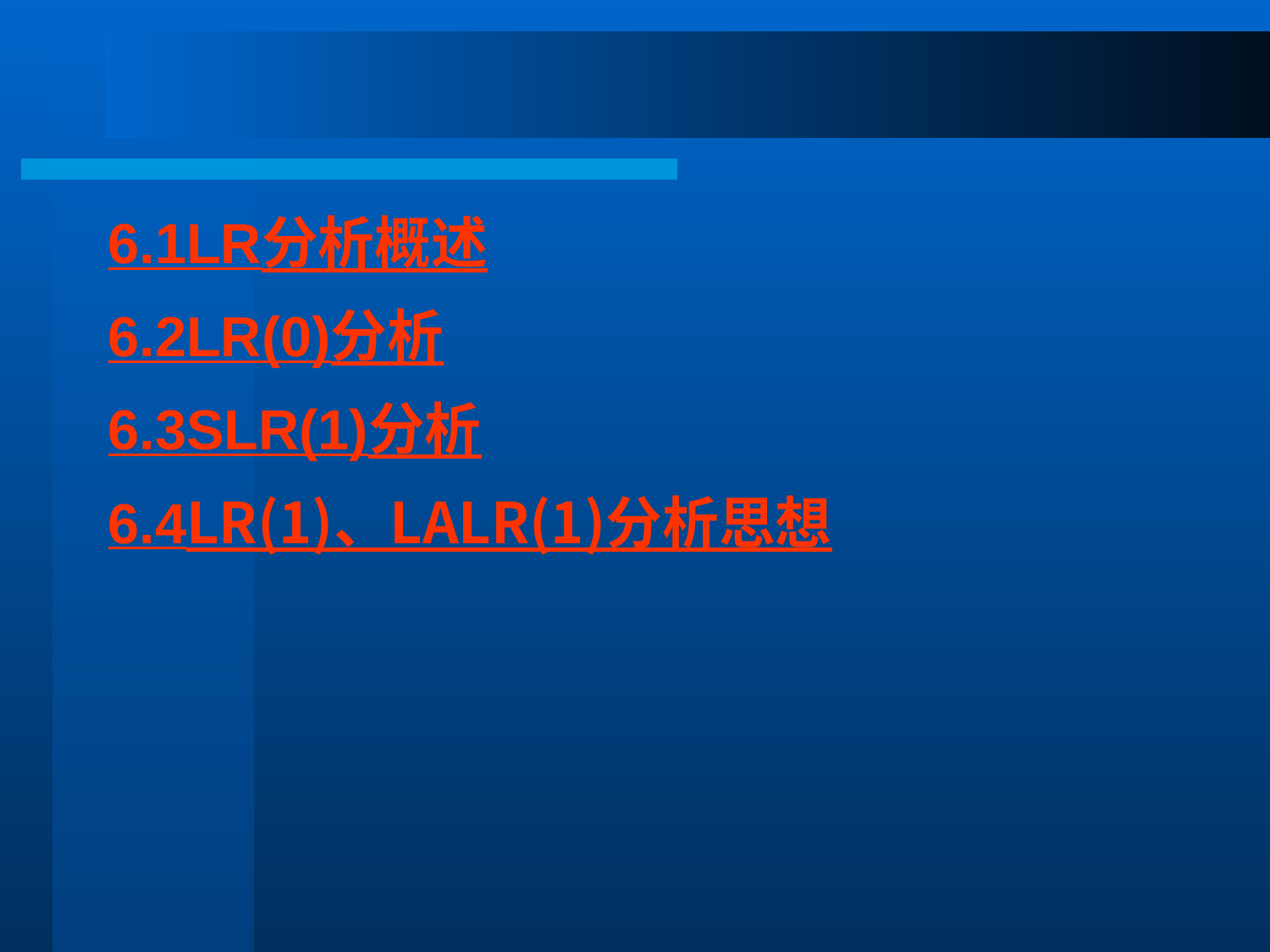

#
6.1	LR分析概述
6.2	LR(0)分析
6.3	SLR(1)分析
6.4	LR(1)、LALR(1)分析思想